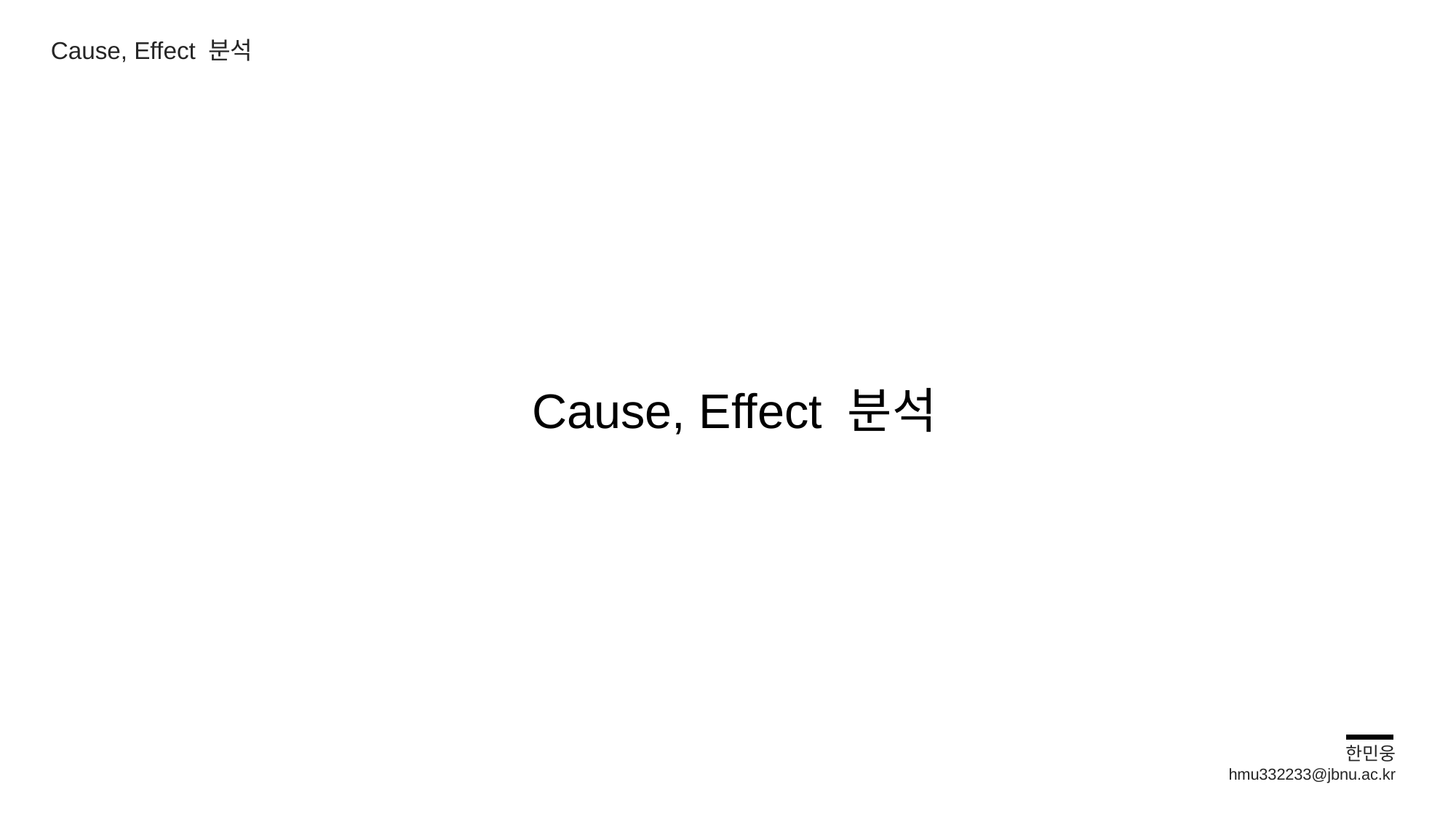

Cause, Effect 분석
Cause, Effect 분석
한민웅
hmu332233@jbnu.ac.kr